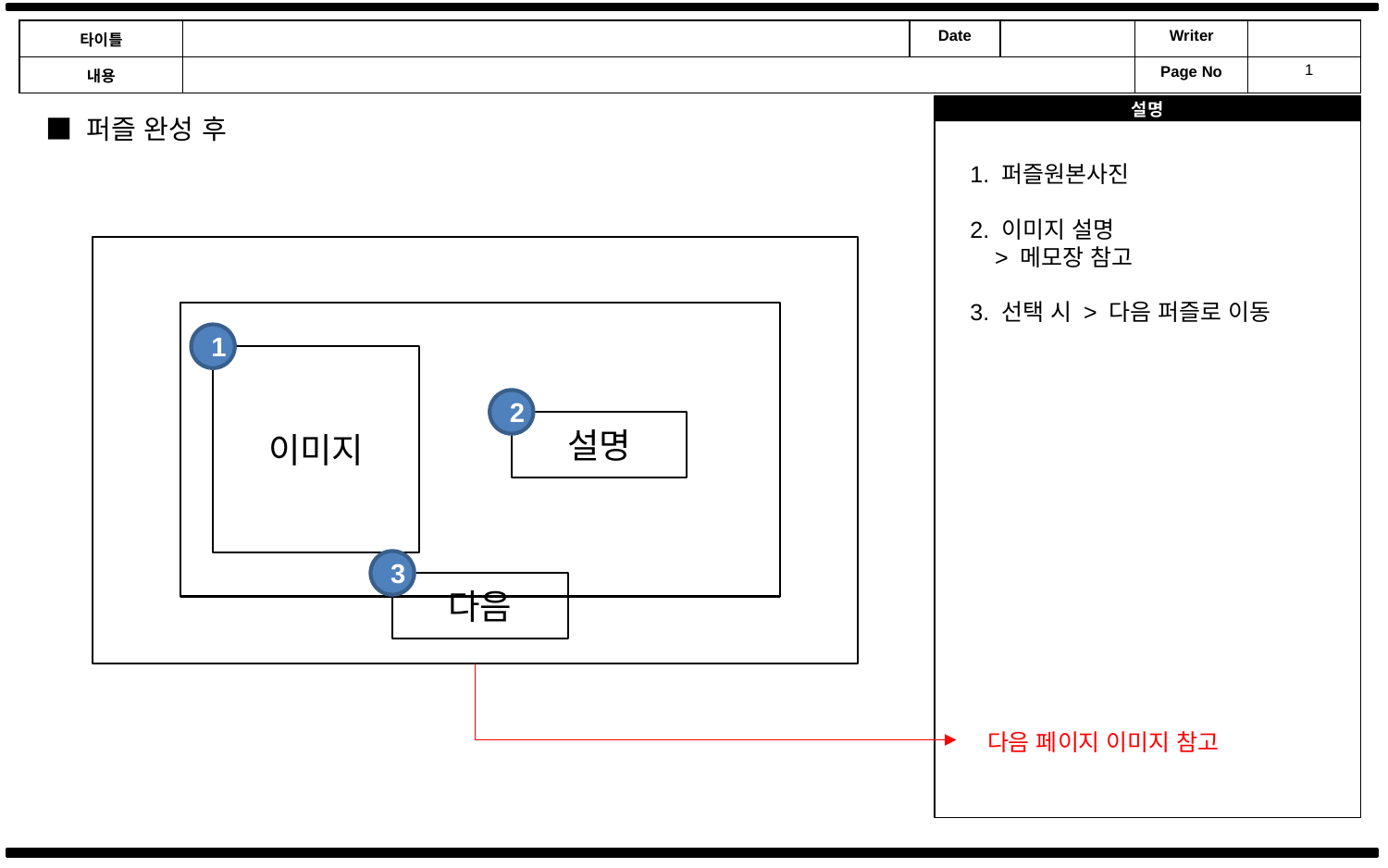

■ 퍼즐 완성 후
1. 퍼즐원본사진
2. 이미지 설명
   > 메모장 참고
3. 선택 시 > 다음 퍼즐로 이동

1
이미지
2
설명
3
다음
다음 페이지 이미지 참고